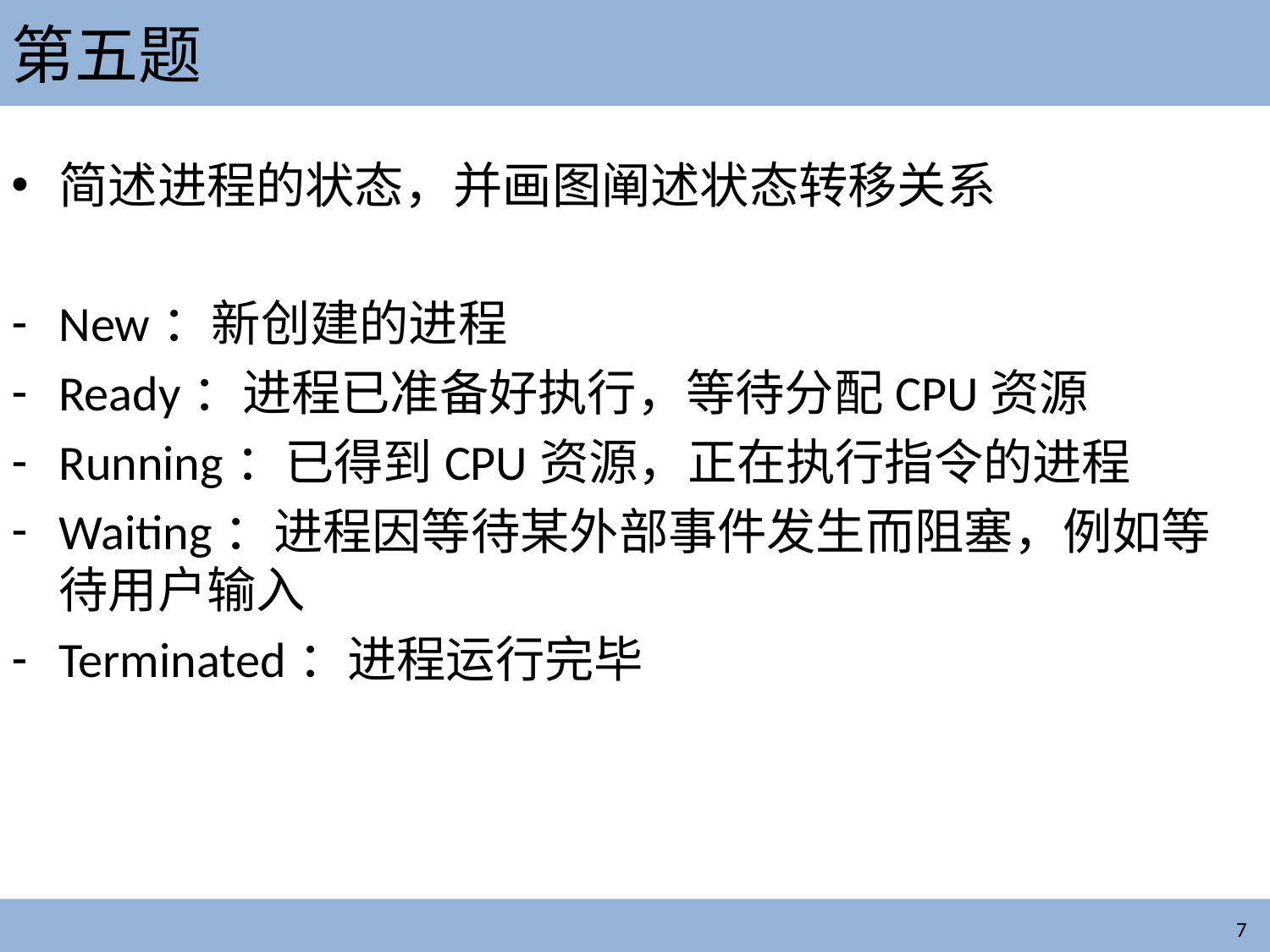

# 第五题
简述进程的状态，并画图阐述状态转移关系

New：新创建的进程
Ready：进程已准备好执行，等待分配CPU资源
Running：已得到CPU资源，正在执行指令的进程
Waiting：进程因等待某外部事件发生而阻塞，例如等待用户输入
Terminated：进程运行完毕
7